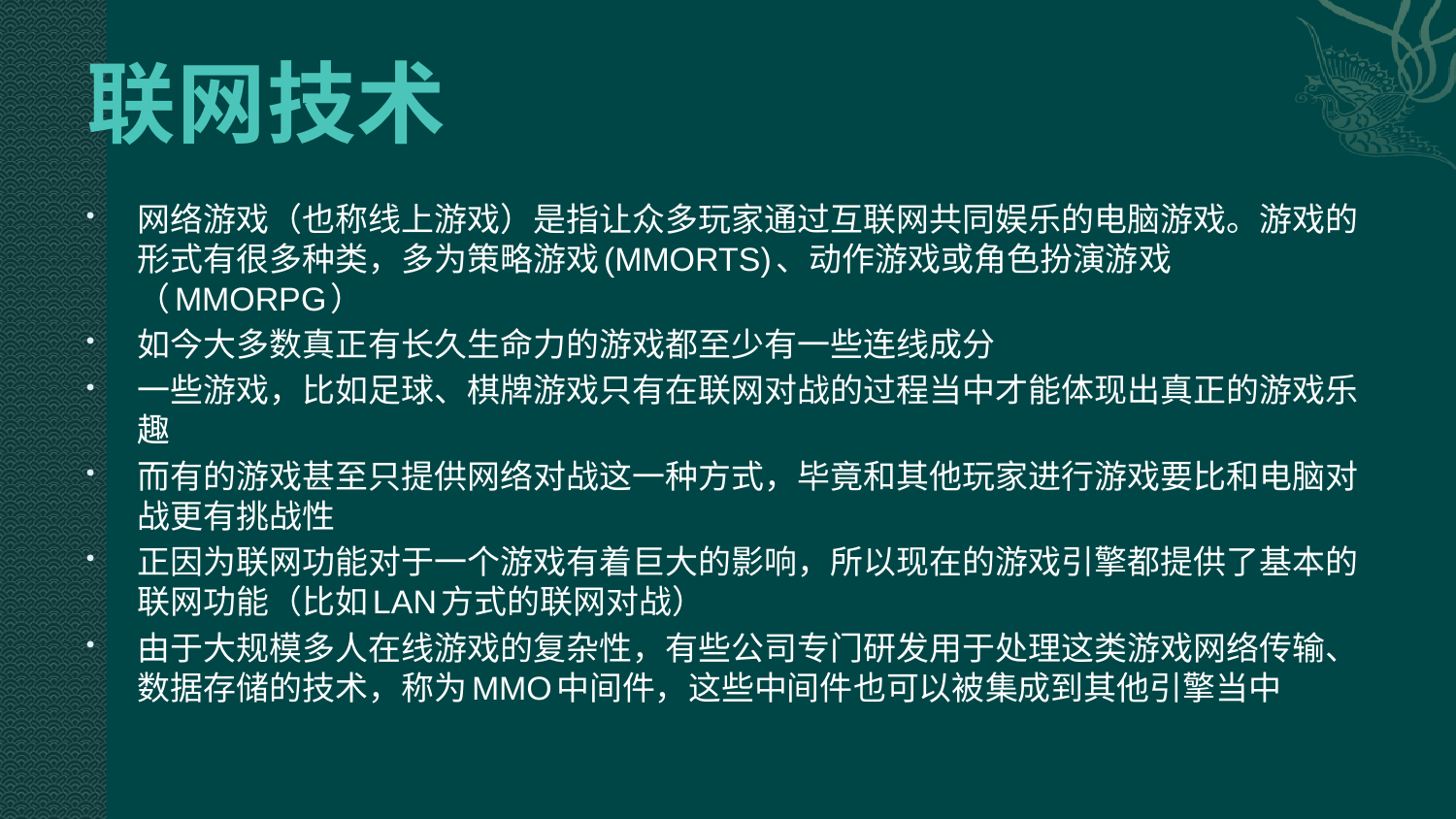

# 联网技术
网络游戏（也称线上游戏）是指让众多玩家通过互联网共同娱乐的电脑游戏。游戏的形式有很多种类，多为策略游戏(MMORTS)、动作游戏或角色扮演游戏（MMORPG）
如今大多数真正有长久生命力的游戏都至少有一些连线成分
一些游戏，比如足球、棋牌游戏只有在联网对战的过程当中才能体现出真正的游戏乐趣
而有的游戏甚至只提供网络对战这一种方式，毕竟和其他玩家进行游戏要比和电脑对战更有挑战性
正因为联网功能对于一个游戏有着巨大的影响，所以现在的游戏引擎都提供了基本的联网功能（比如LAN方式的联网对战）
由于大规模多人在线游戏的复杂性，有些公司专门研发用于处理这类游戏网络传输、数据存储的技术，称为MMO中间件，这些中间件也可以被集成到其他引擎当中